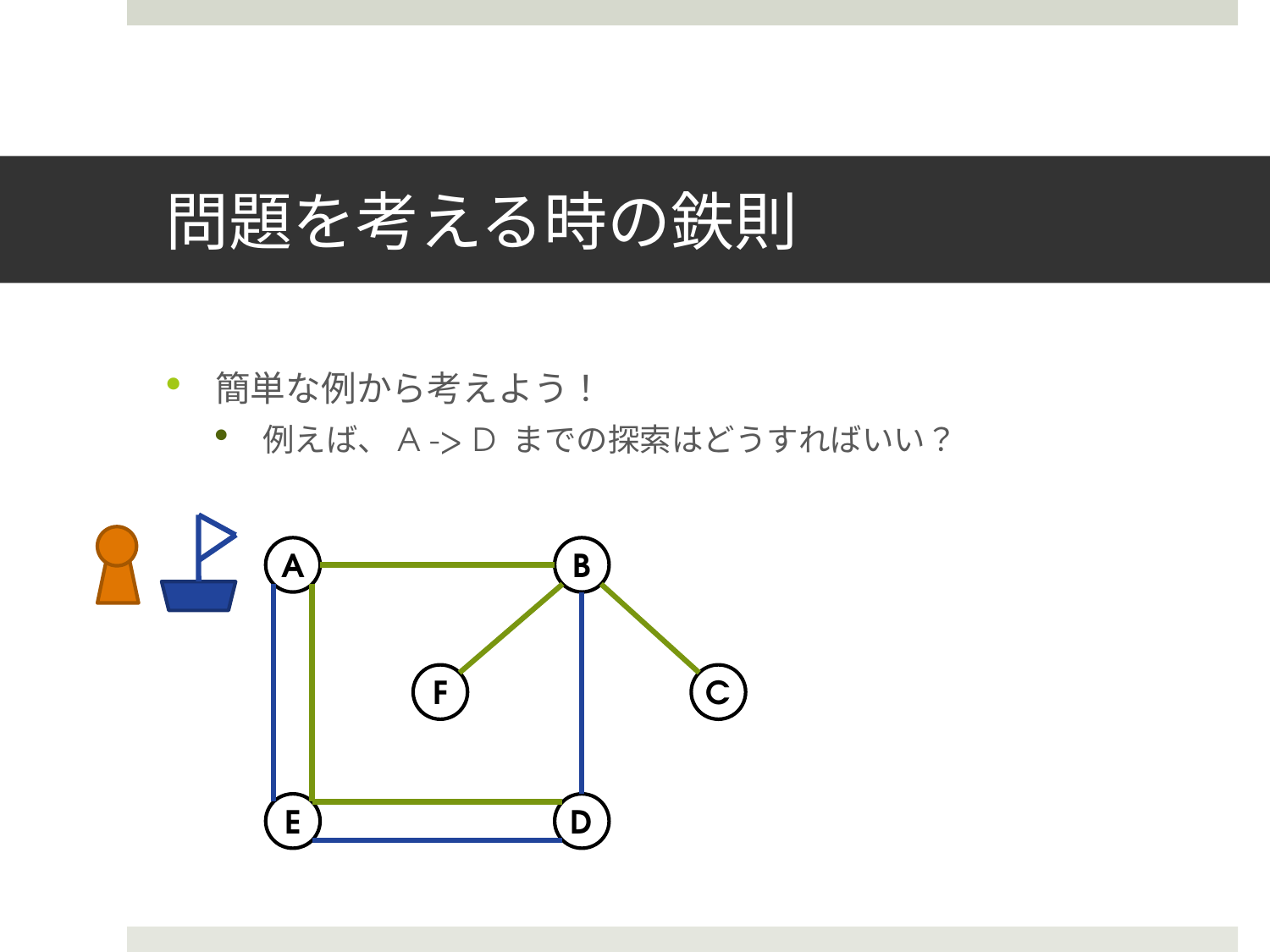

# 問題を考える時の鉄則
簡単な例から考えよう！
例えば、A -> D までの探索はどうすればいい？

A
B
F
C
E
D